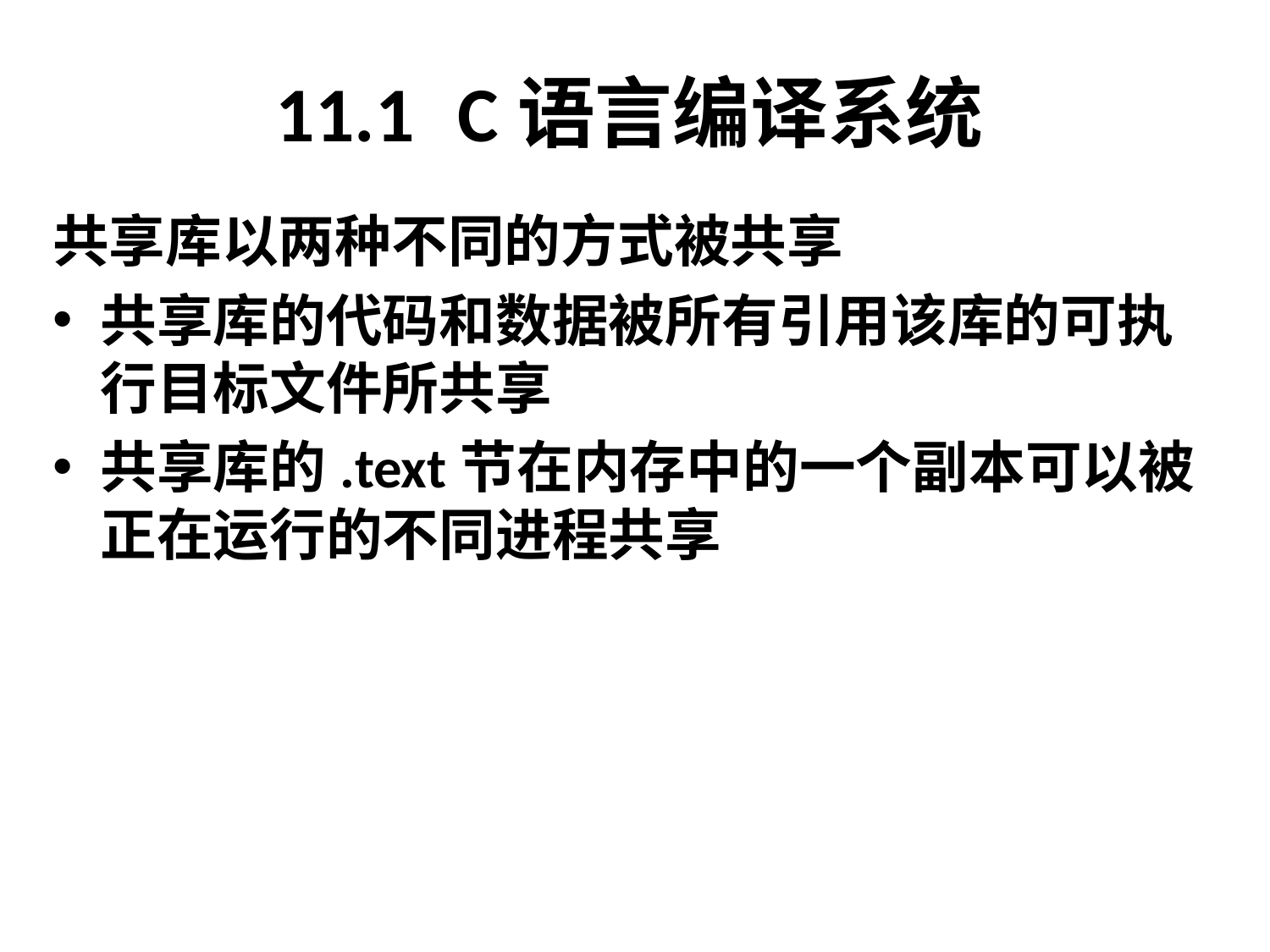

# 11.1  C语言编译系统
共享库以两种不同的方式被共享
共享库的代码和数据被所有引用该库的可执行目标文件所共享
共享库的.text节在内存中的一个副本可以被正在运行的不同进程共享